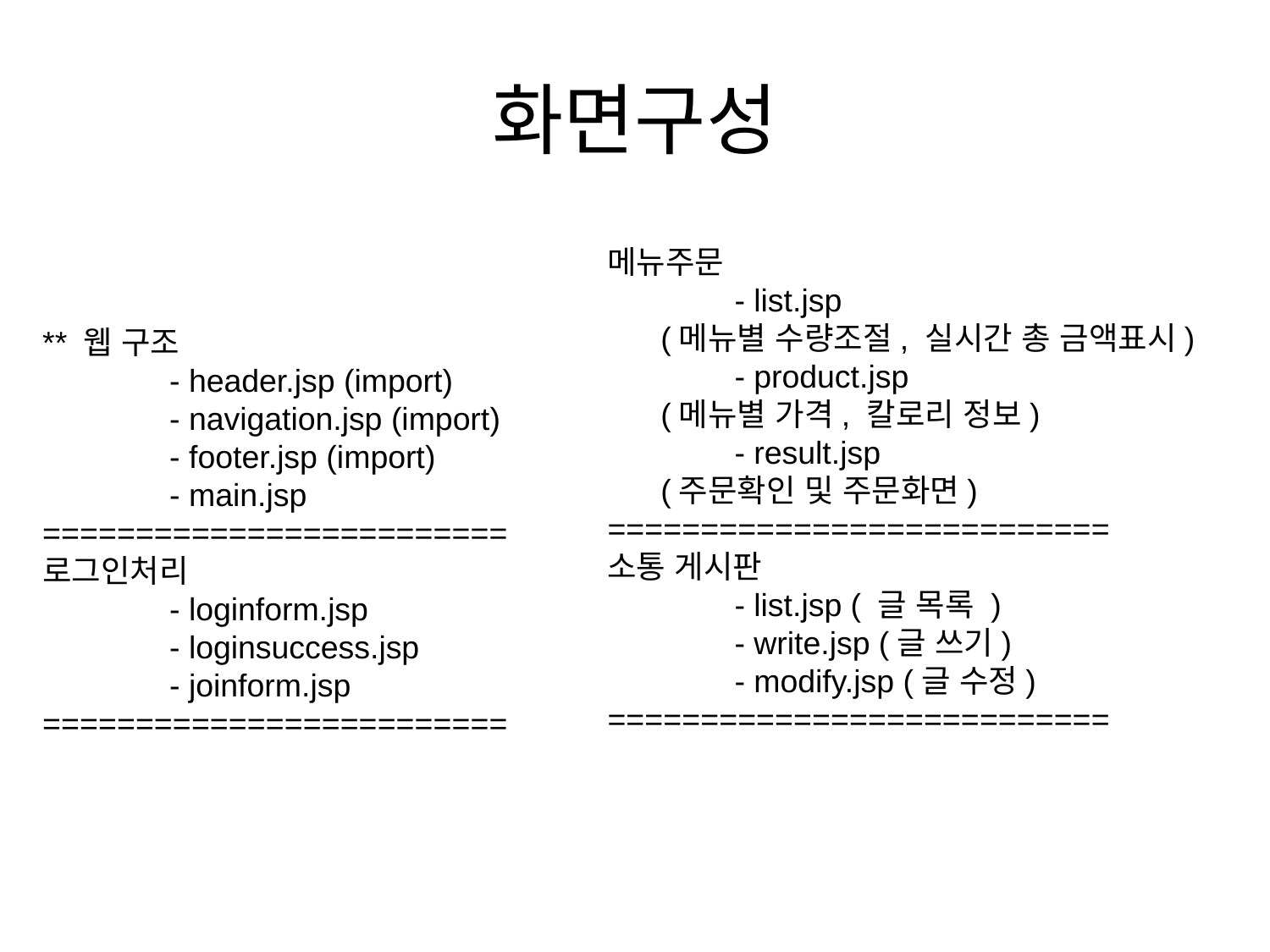

# 화면구성
메뉴주문
	- list.jsp
      (메뉴별 수량조절, 실시간 총 금액표시)
	- product.jsp
      (메뉴별 가격, 칼로리 정보)
	- result.jsp
      (주문확인 및 주문화면)
===========================
소통 게시판
	- list.jsp ( 글 목록 )
	- write.jsp (글 쓰기)
	- modify.jsp (글 수정)
===========================
** 웹 구조
	- header.jsp (import)
	- navigation.jsp (import)
	- footer.jsp (import)
	- main.jsp
=========================
로그인처리
	- loginform.jsp
	- loginsuccess.jsp
	- joinform.jsp
=========================